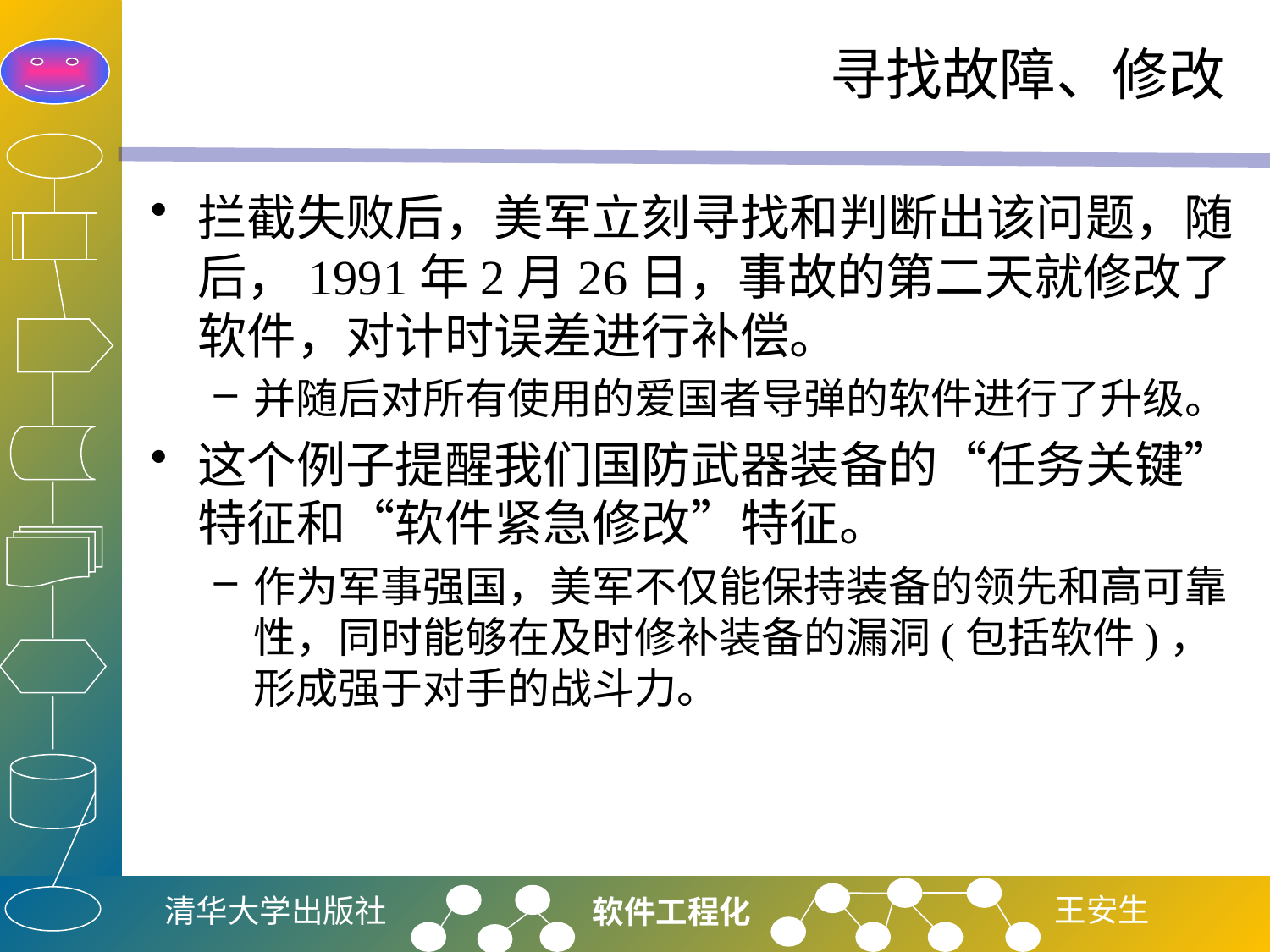

# 寻找故障、修改
拦截失败后，美军立刻寻找和判断出该问题，随后，1991年2月26日，事故的第二天就修改了软件，对计时误差进行补偿。
并随后对所有使用的爱国者导弹的软件进行了升级。
这个例子提醒我们国防武器装备的“任务关键”特征和“软件紧急修改”特征。
作为军事强国，美军不仅能保持装备的领先和高可靠性，同时能够在及时修补装备的漏洞(包括软件)，形成强于对手的战斗力。